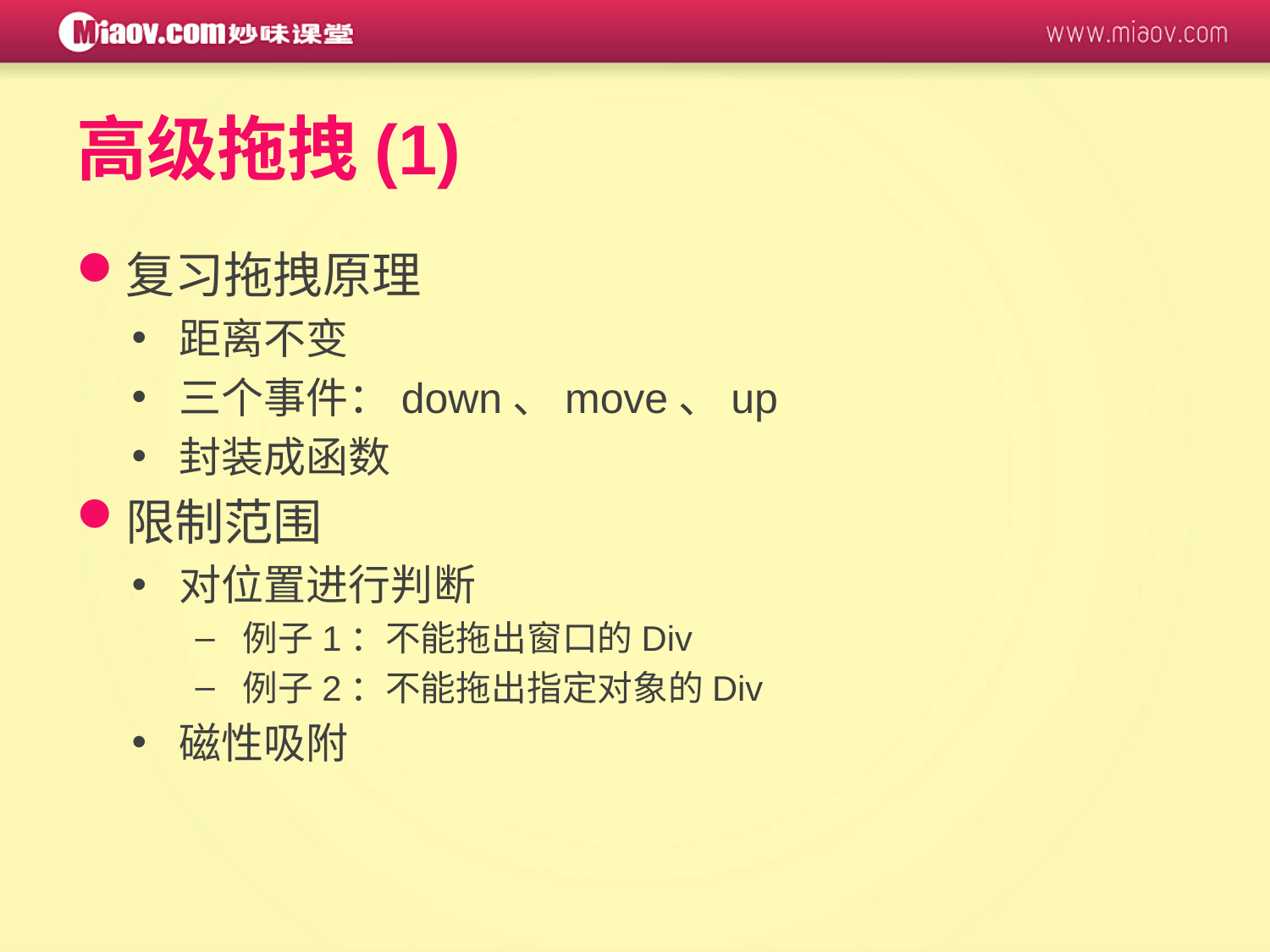

# 高级拖拽(1)
复习拖拽原理
距离不变
三个事件：down、move、up
封装成函数
限制范围
对位置进行判断
例子1：不能拖出窗口的Div
例子2：不能拖出指定对象的Div
磁性吸附